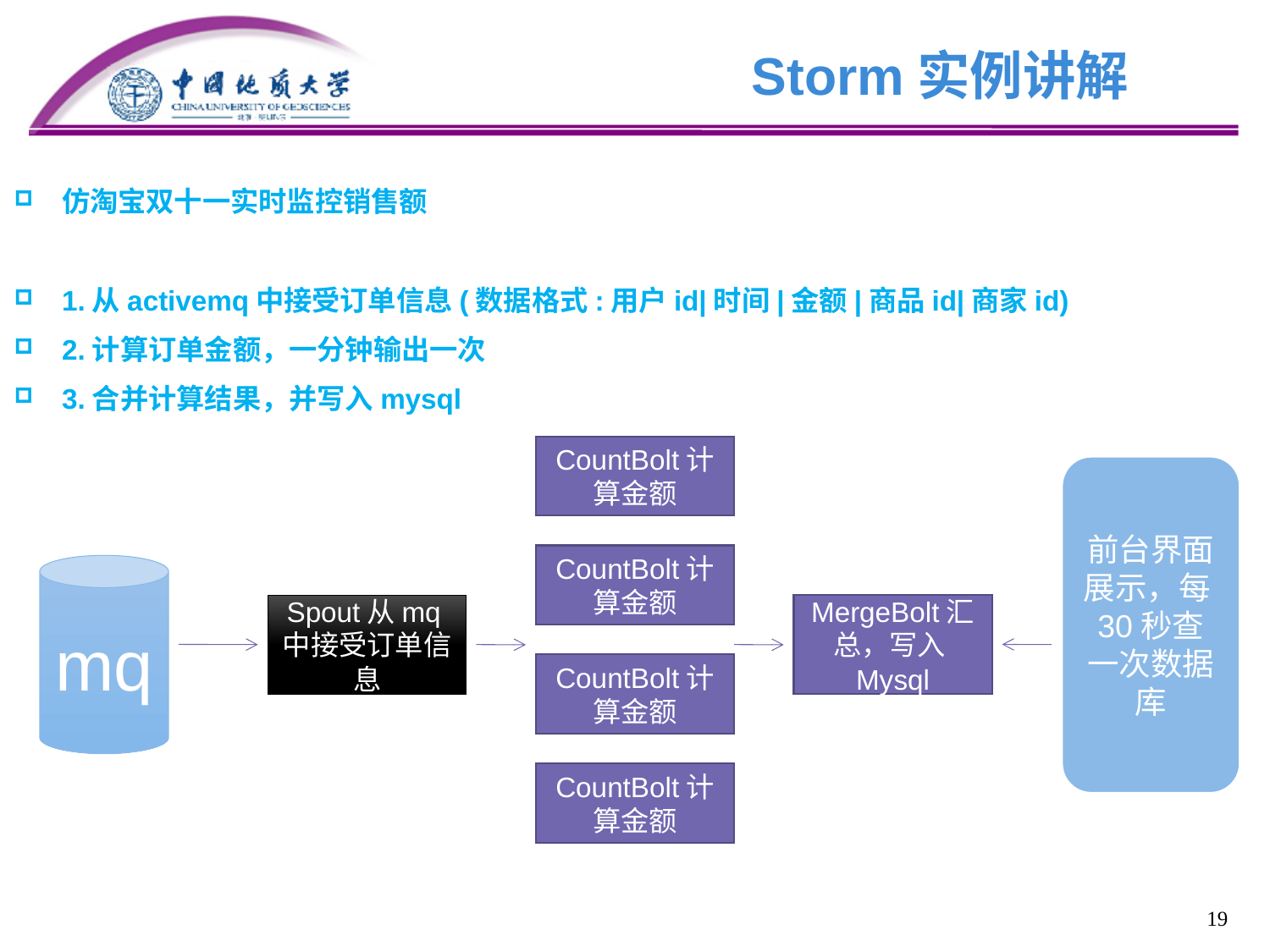

# Storm实例讲解
仿淘宝双十一实时监控销售额

1.从activemq中接受订单信息(数据格式:用户id|时间|金额|商品id|商家id)
2.计算订单金额，一分钟输出一次
3.合并计算结果，并写入mysql

CountBolt计算金额
前台界面展示，每30秒查一次数据库
CountBolt计算金额
mq
Spout从mq中接受订单信息
MergeBolt汇总，写入Mysql
CountBolt计算金额
CountBolt计算金额